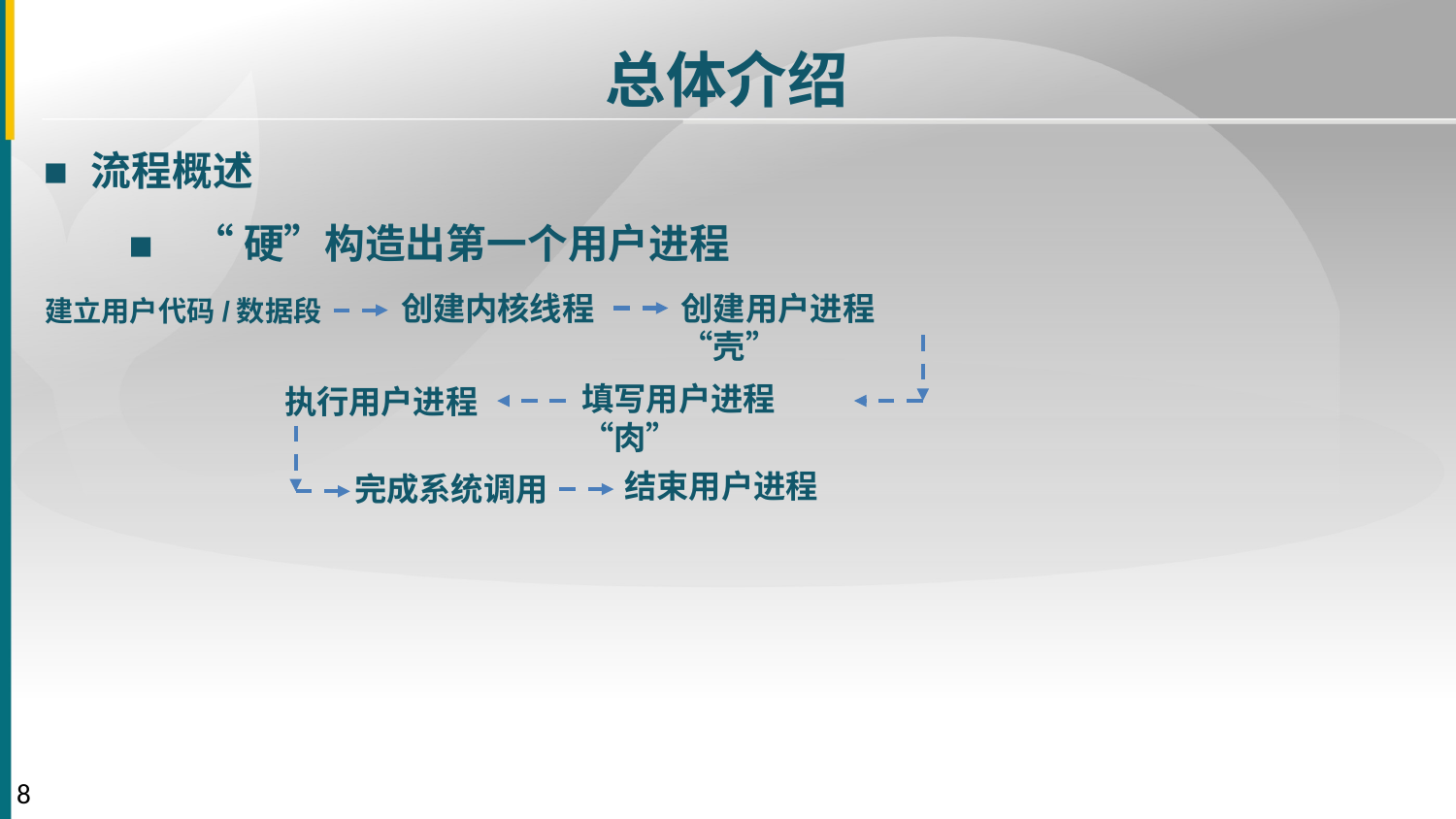

总体介绍
■
流程概述
“硬”构造出第一个用户进程
■
创建用户进程“壳”
创建内核线程
建立用户代码/数据段
填写用户进程“肉”
执行用户进程
完成系统调用
结束用户进程
8